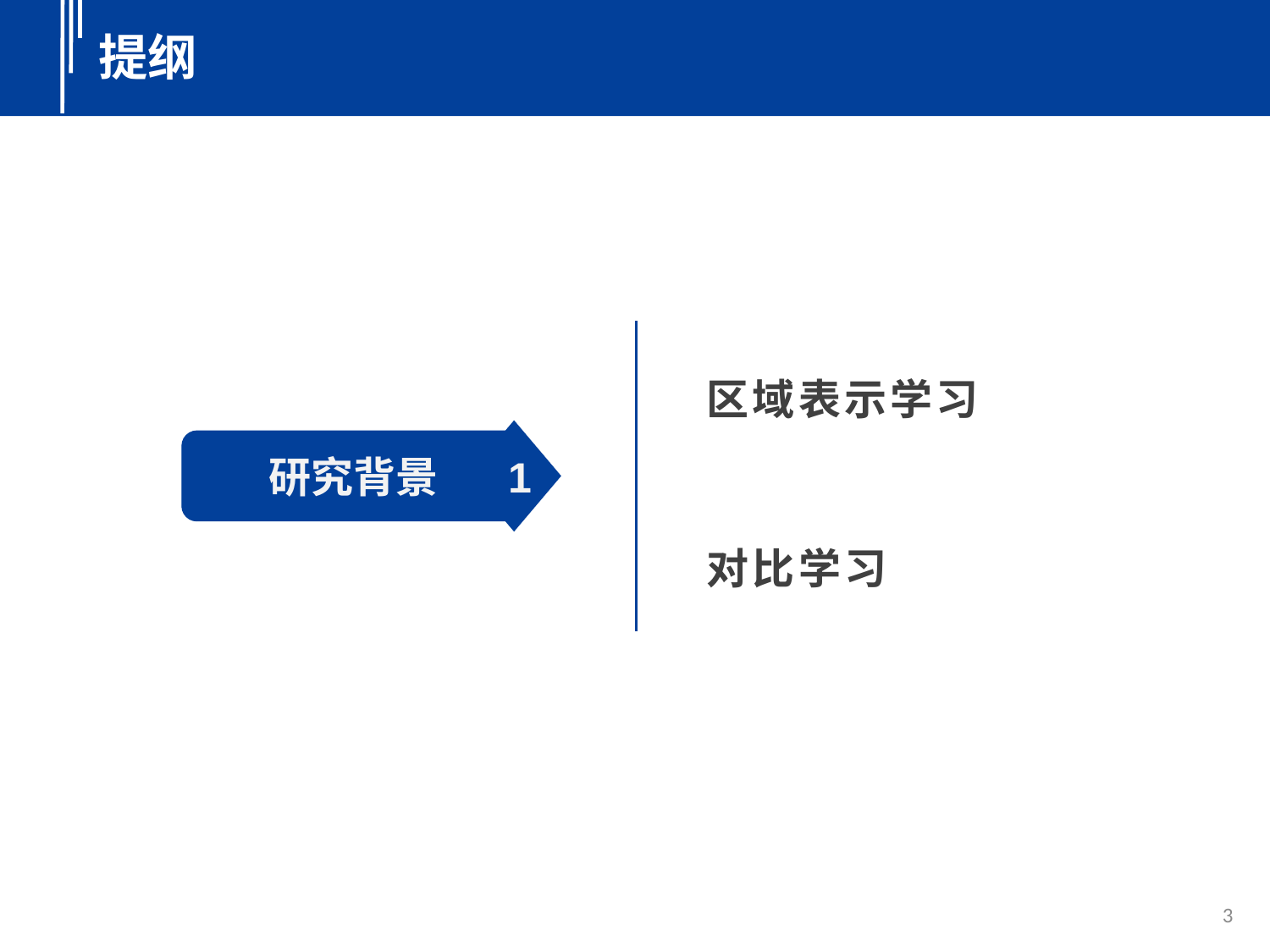

提纲
提纲
区域表示学习
 1
研究背景
对比学习
3